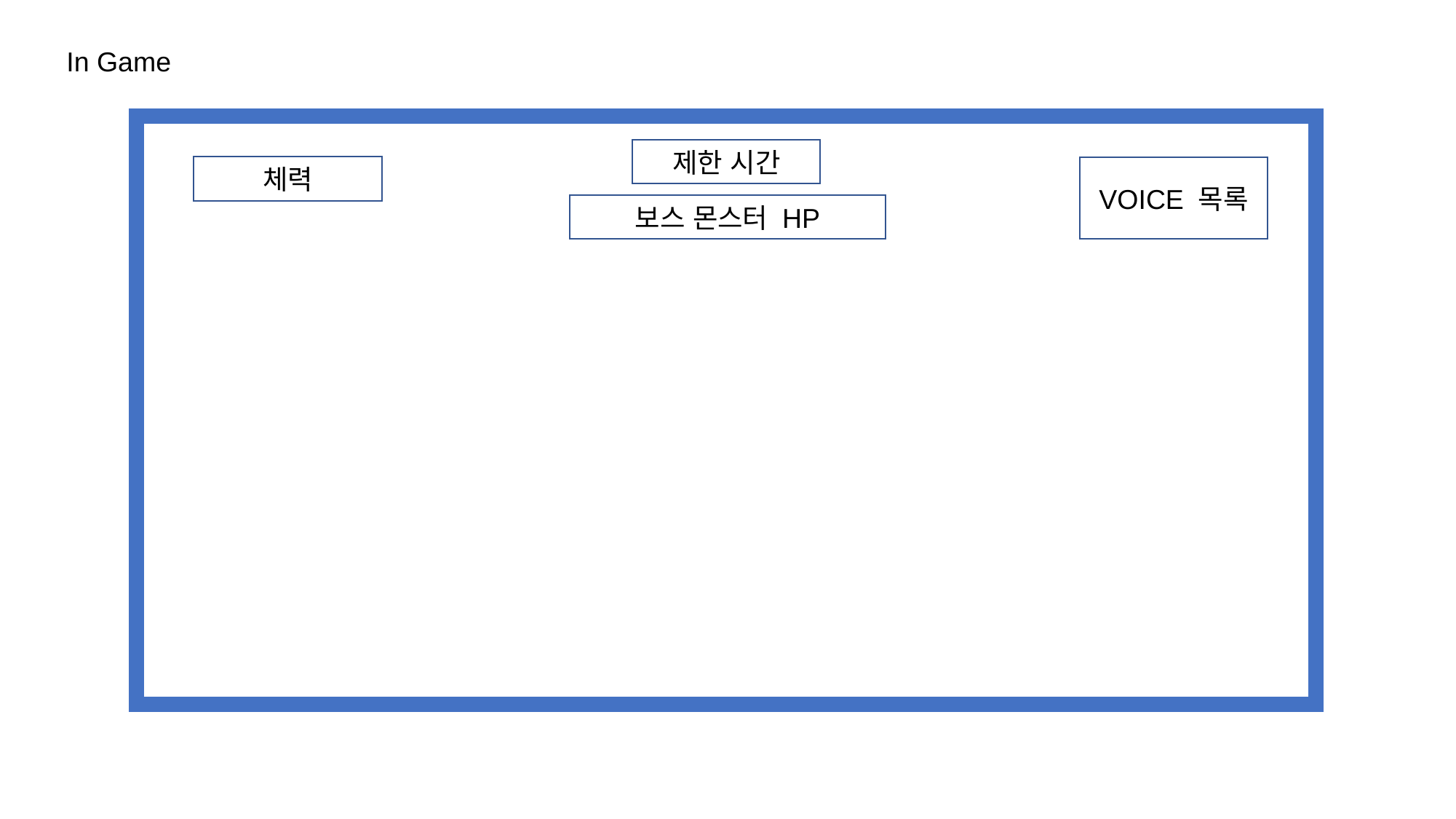

In Game

제한 시간
체력
VOICE 목록
보스 몬스터 HP